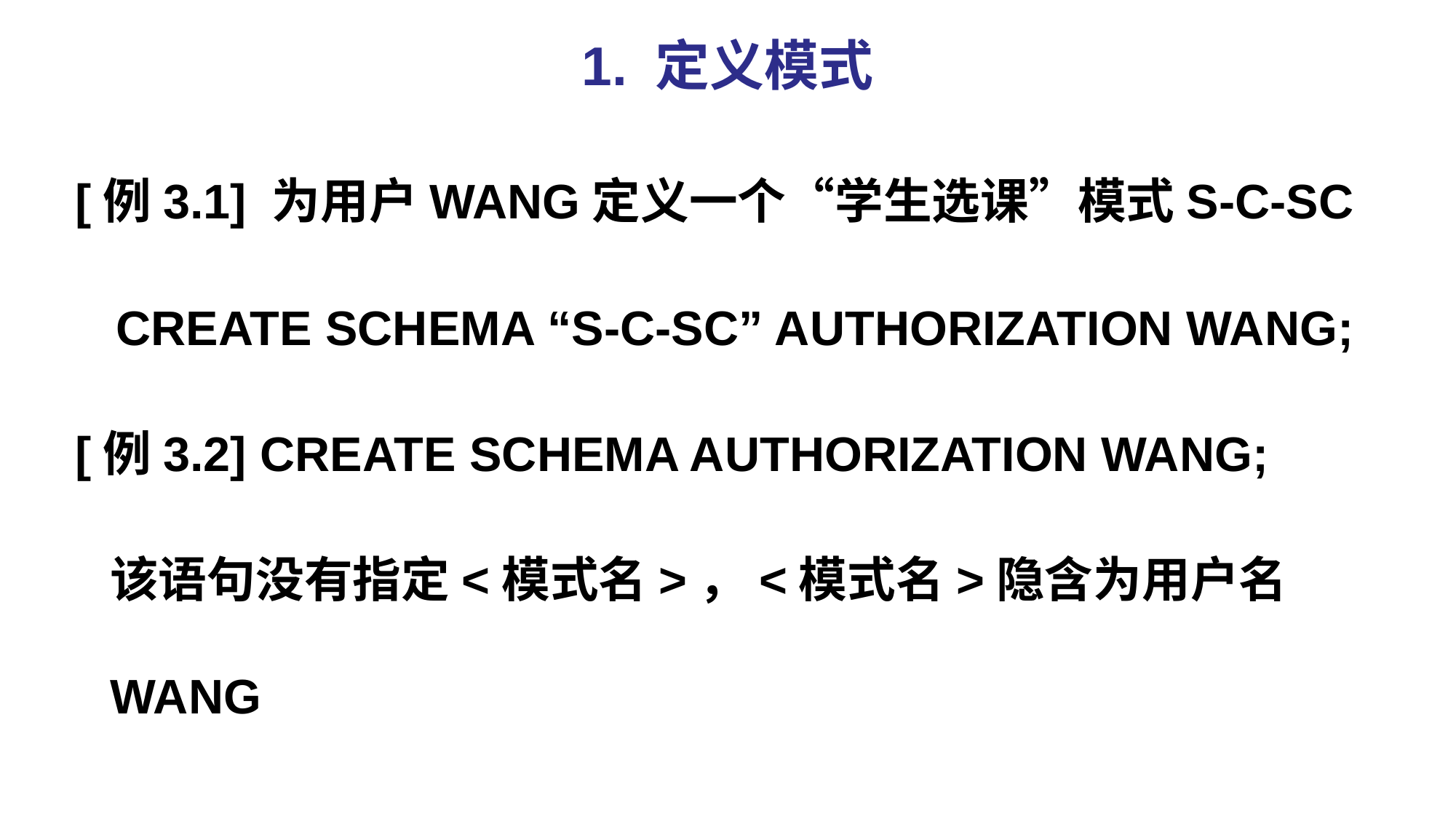

1. 定义模式
    [例3.1] 为用户WANG定义一个“学生选课”模式S-C-SC
       CREATE SCHEMA “S-C-SC” AUTHORIZATION WANG;
    [例3.2] CREATE SCHEMA AUTHORIZATION WANG;
  该语句没有指定<模式名>，<模式名>隐含为用户名WANG